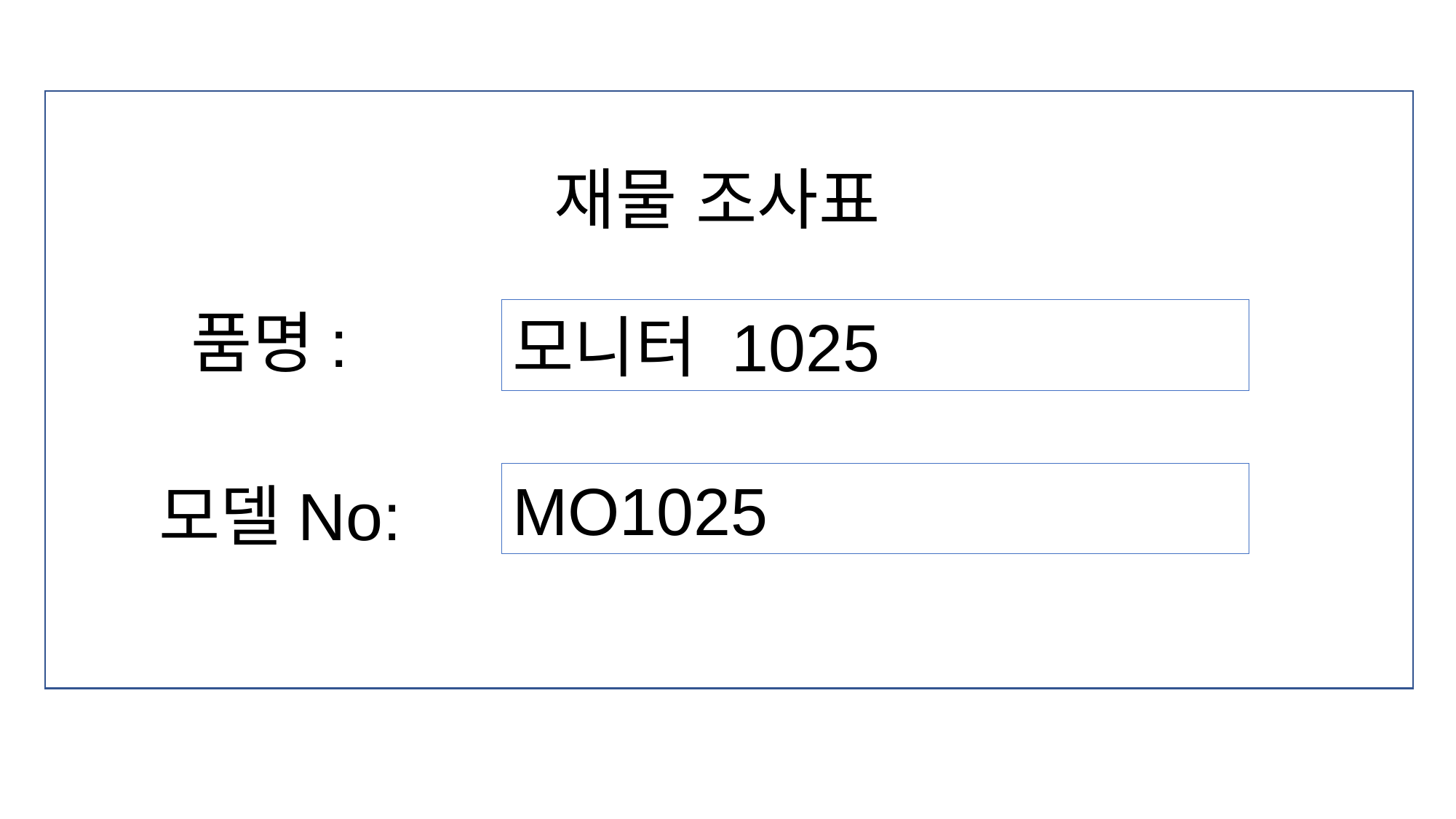

재물 조사표
품명:
모니터 1025
MO1025
모델No: